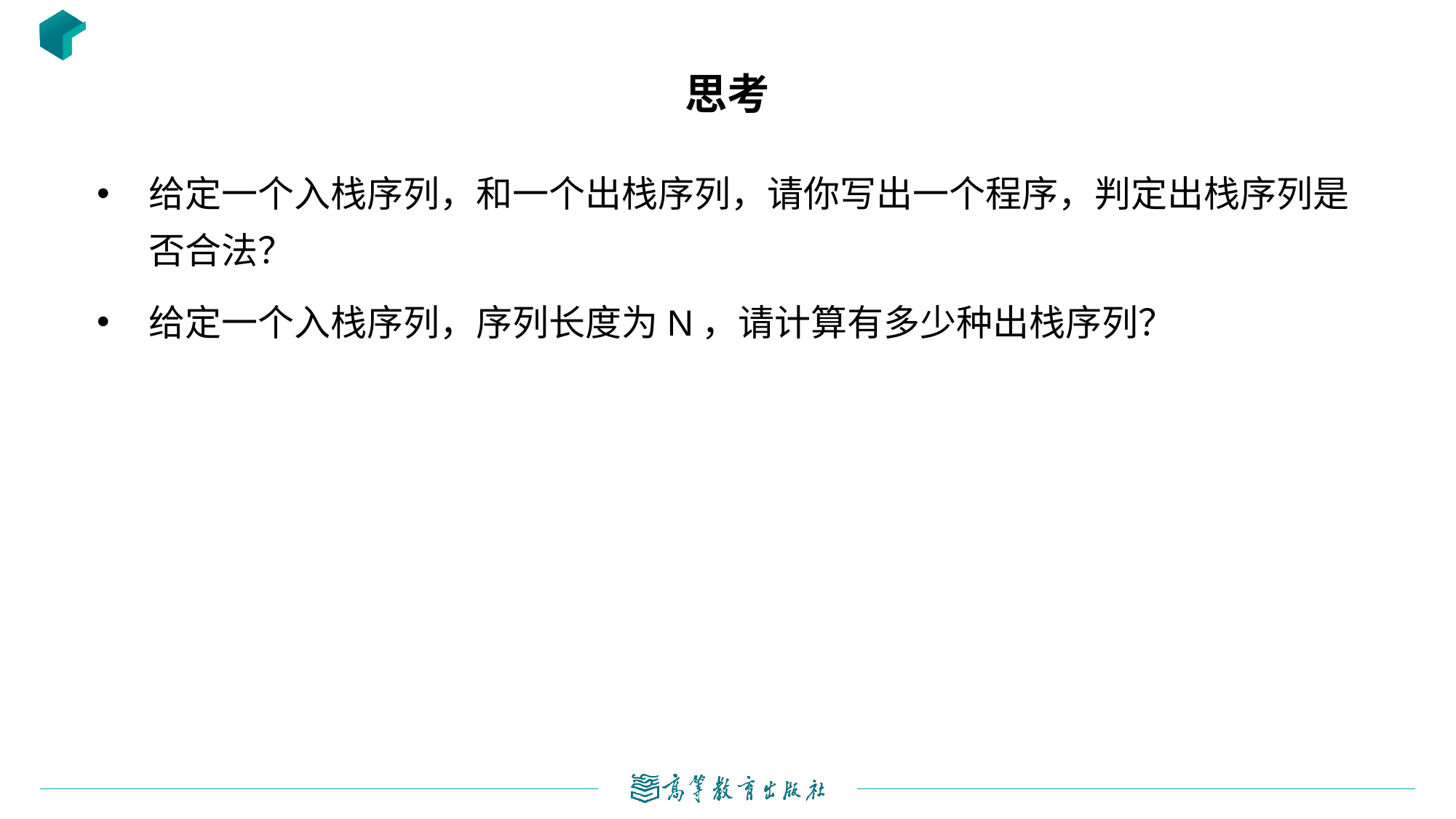

# 思考
给定一个入栈序列，和一个出栈序列，请你写出一个程序，判定出栈序列是否合法？
给定一个入栈序列，序列长度为N，请计算有多少种出栈序列？